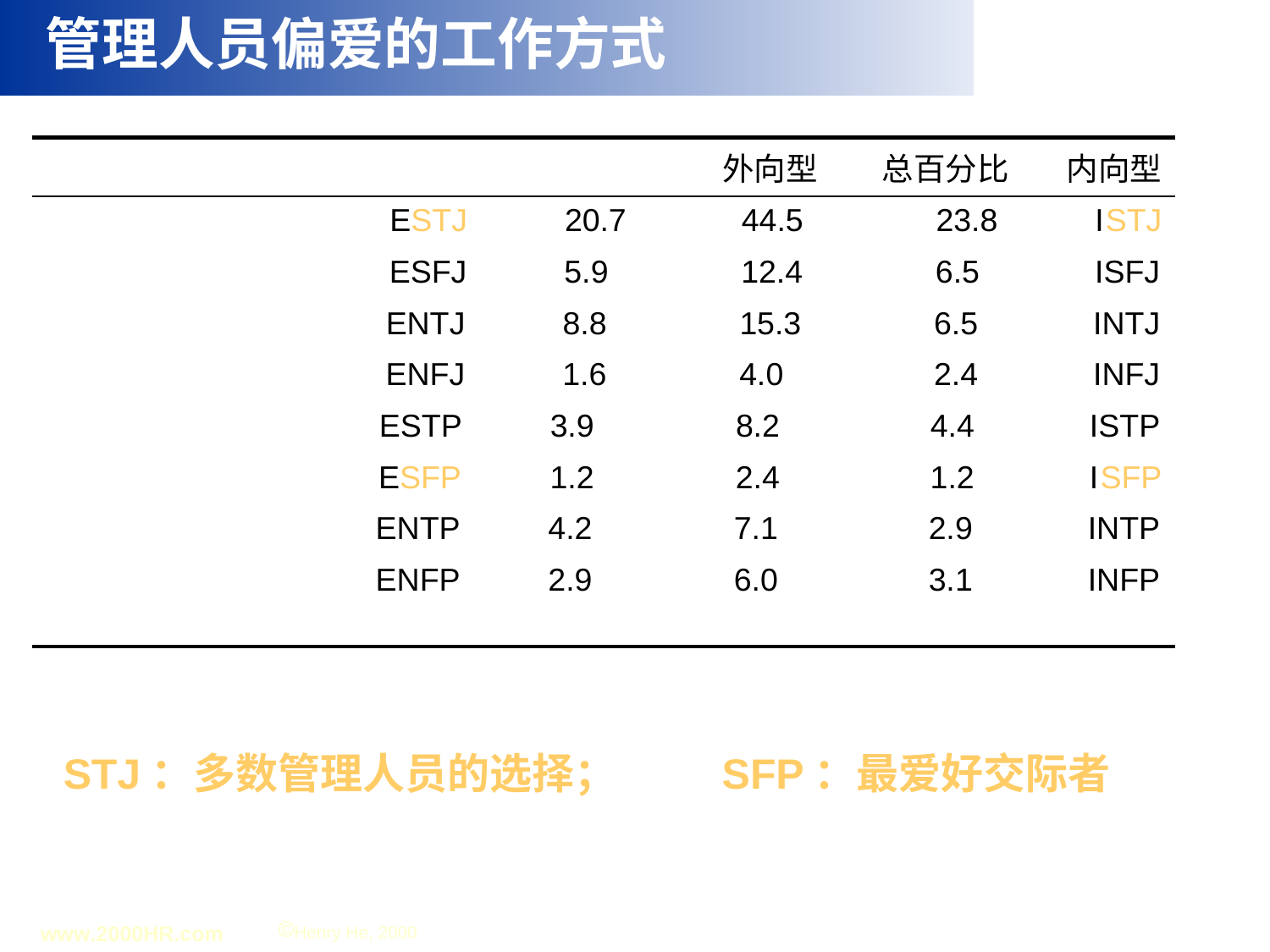

管理人员偏爱的工作方式
| 外向型 总百分比 内向型 |
| --- |
| ESTJ 20.7 44.5 23.8 ISTJ ESFJ 5.9 12.4 6.5 ISFJ ENTJ 8.8 15.3 6.5 INTJ ENFJ 1.6 4.0 2.4 INFJ ESTP 3.9 8.2 4.4 ISTP ESFP 1.2 2.4 1.2 ISFP ENTP 4.2 7.1 2.9 INTP ENFP 2.9 6.0 3.1 INFP |
STJ：多数管理人员的选择；          SFP：最爱好交际者